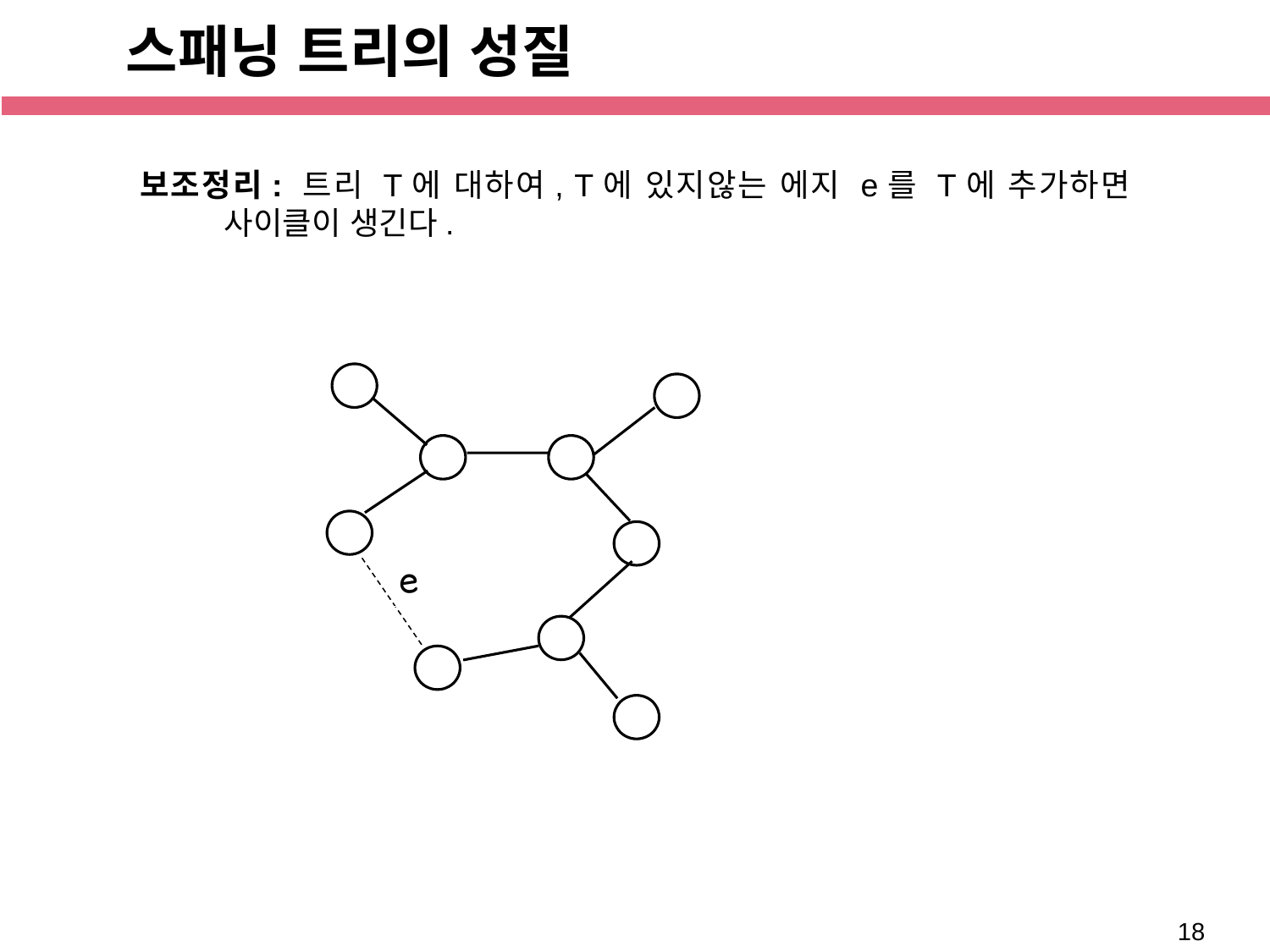

# 스패닝 트리의 성질
보조정리: 트리 T에 대하여, T에 있지않는 에지 e를 T에 추가하면 사이클이 생긴다.

e